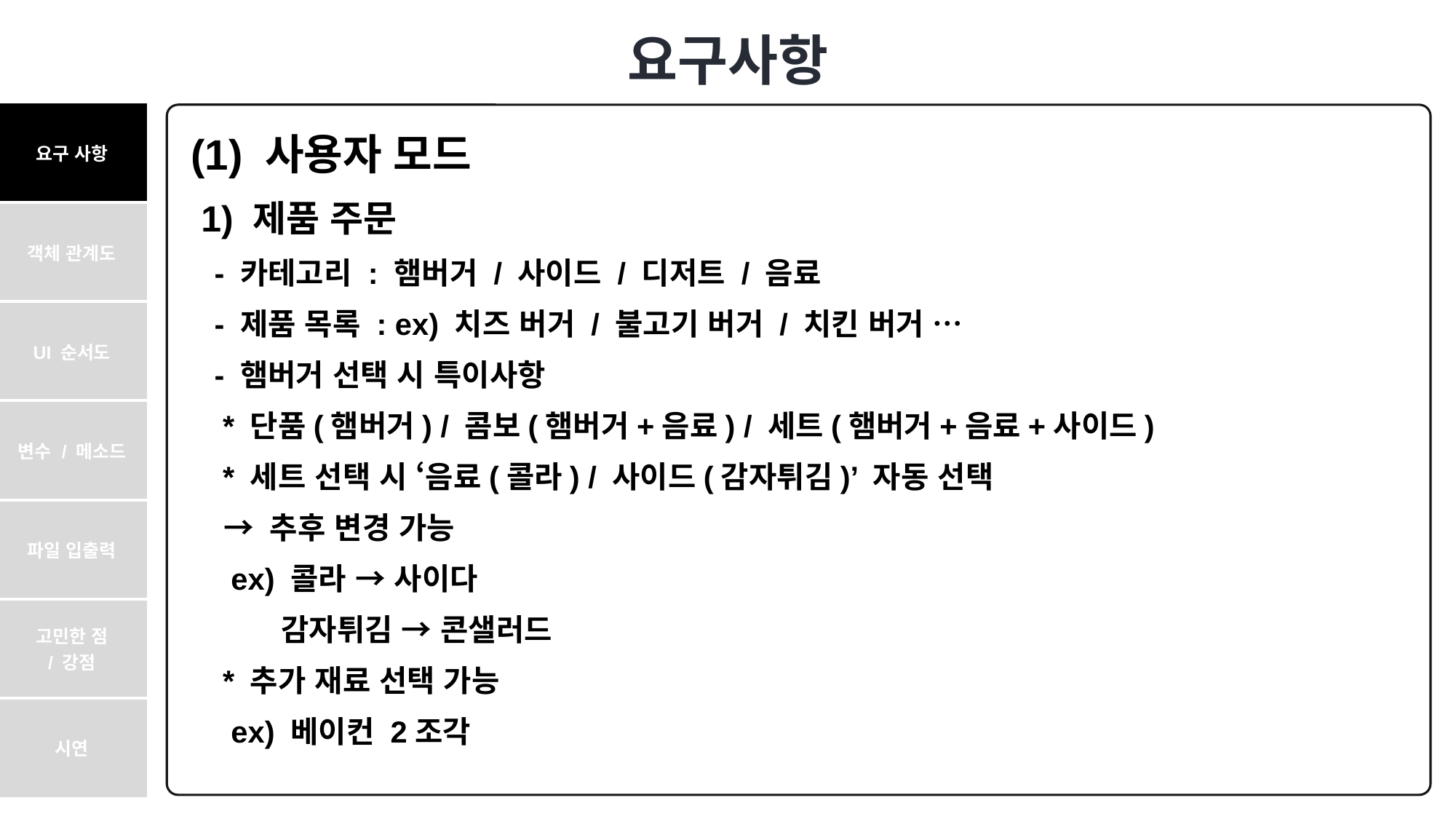

요구사항
| 요구 사항 |
| --- |
| 객체 관계도 |
| UI 순서도 |
| 변수 / 메소드 |
| 파일 입출력 |
| 고민한 점 / 강점 |
| 시연 |
 (1) 사용자 모드
  1) 제품 주문
    - 카테고리 : 햄버거 / 사이드 / 디저트 / 음료
    - 제품 목록 : ex) 치즈 버거 / 불고기 버거 / 치킨 버거 …
    - 햄버거 선택 시 특이사항
     * 단품(햄버거) / 콤보(햄버거+음료) / 세트(햄버거+음료+사이드)
     * 세트 선택 시 ‘음료(콜라) / 사이드(감자튀김)’ 자동 선택
     → 추후 변경 가능
      ex) 콜라 → 사이다
            감자튀김 → 콘샐러드
     * 추가 재료 선택 가능
      ex) 베이컨 2조각